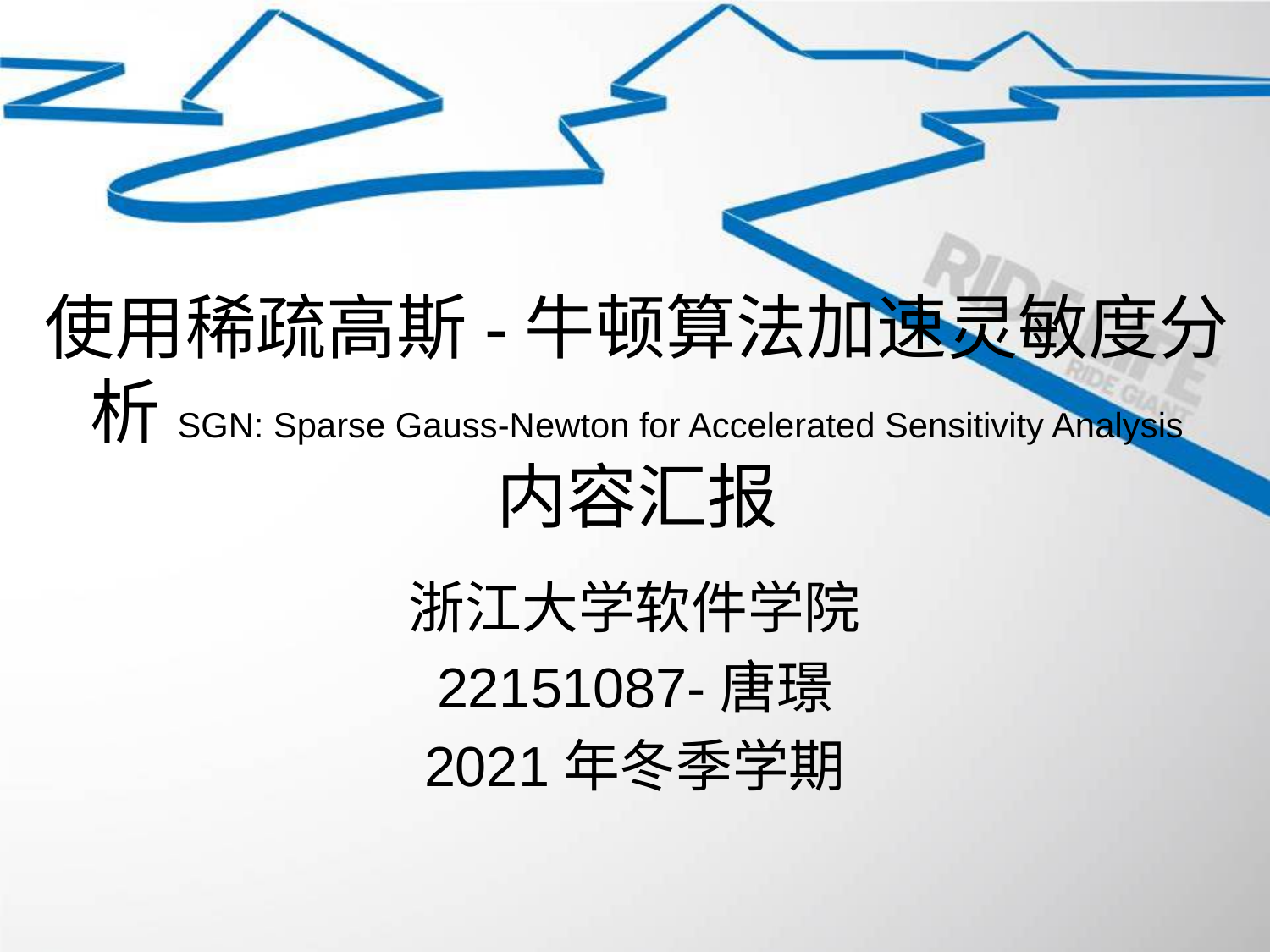

# 使用稀疏高斯-牛顿算法加速灵敏度分析SGN: Sparse Gauss-Newton for Accelerated Sensitivity Analysis 内容汇报
浙江大学软件学院
22151087-唐璟
2021年冬季学期